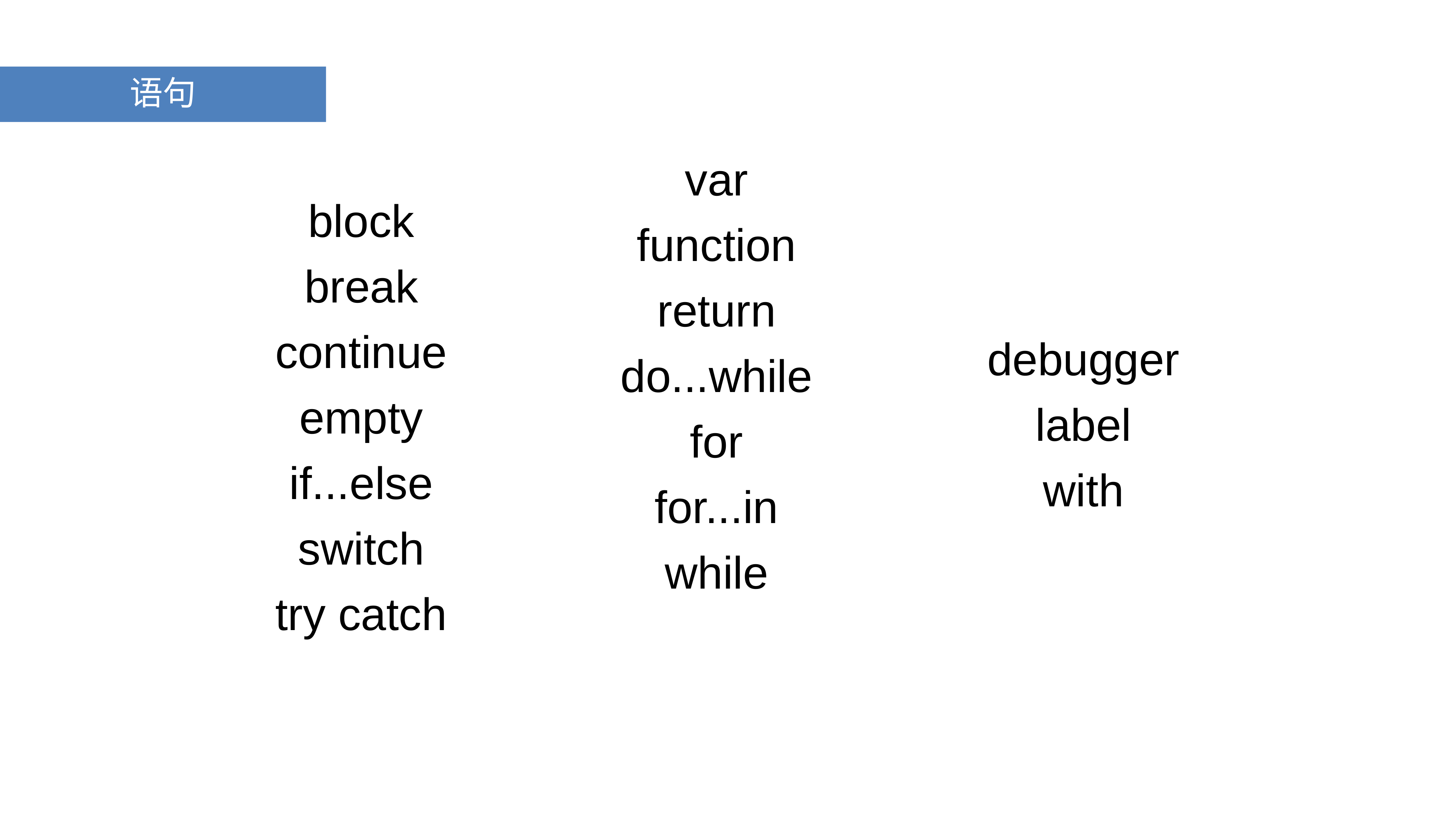

语句
var
function
return
do...while
for
for...in
while
block
break
continue
empty
if...else
switch
try catch
debugger
label
with